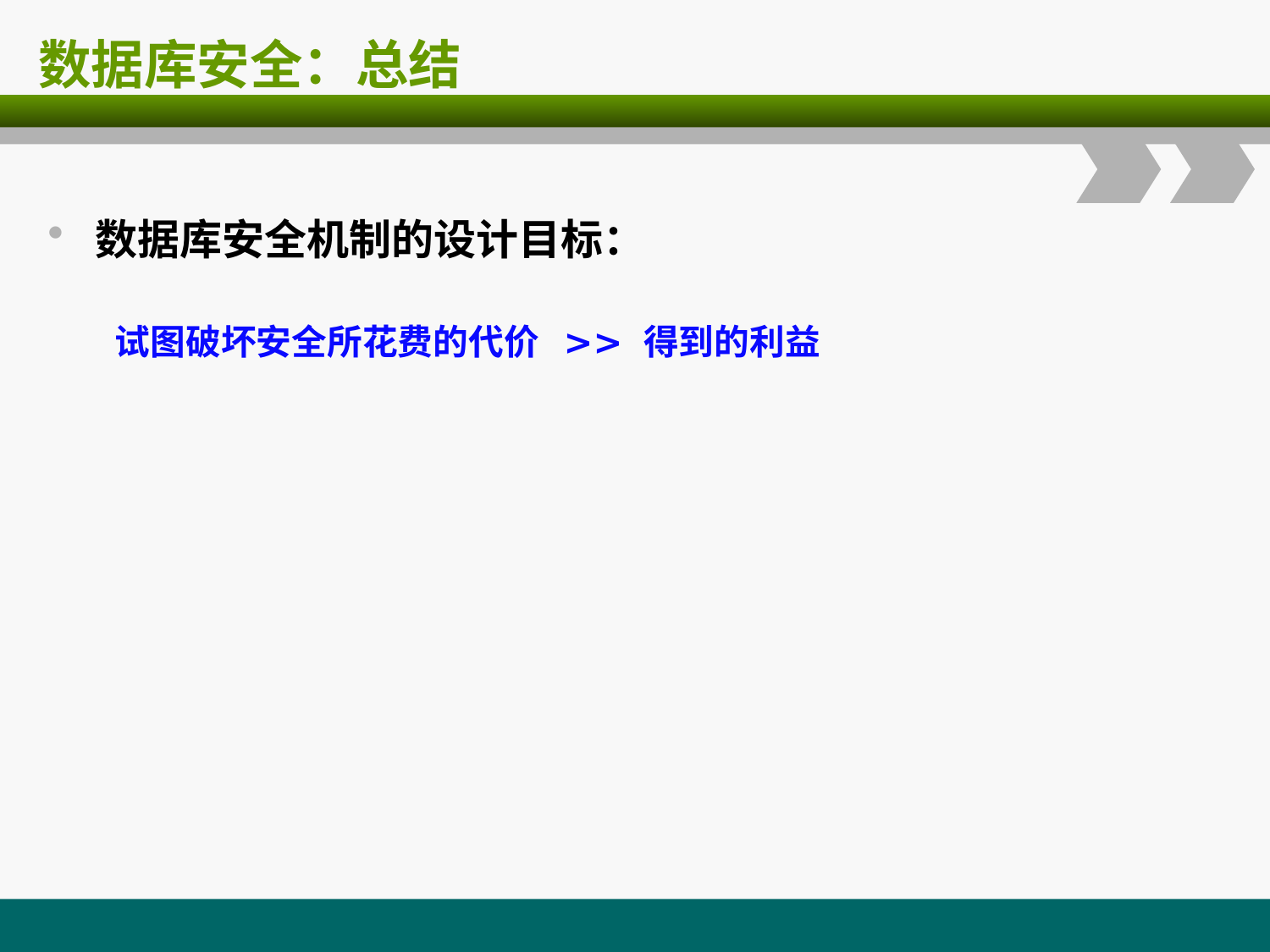

# 数据库安全：总结
数据库安全机制的设计目标：
      试图破坏安全所花费的代价  >> 得到的利益